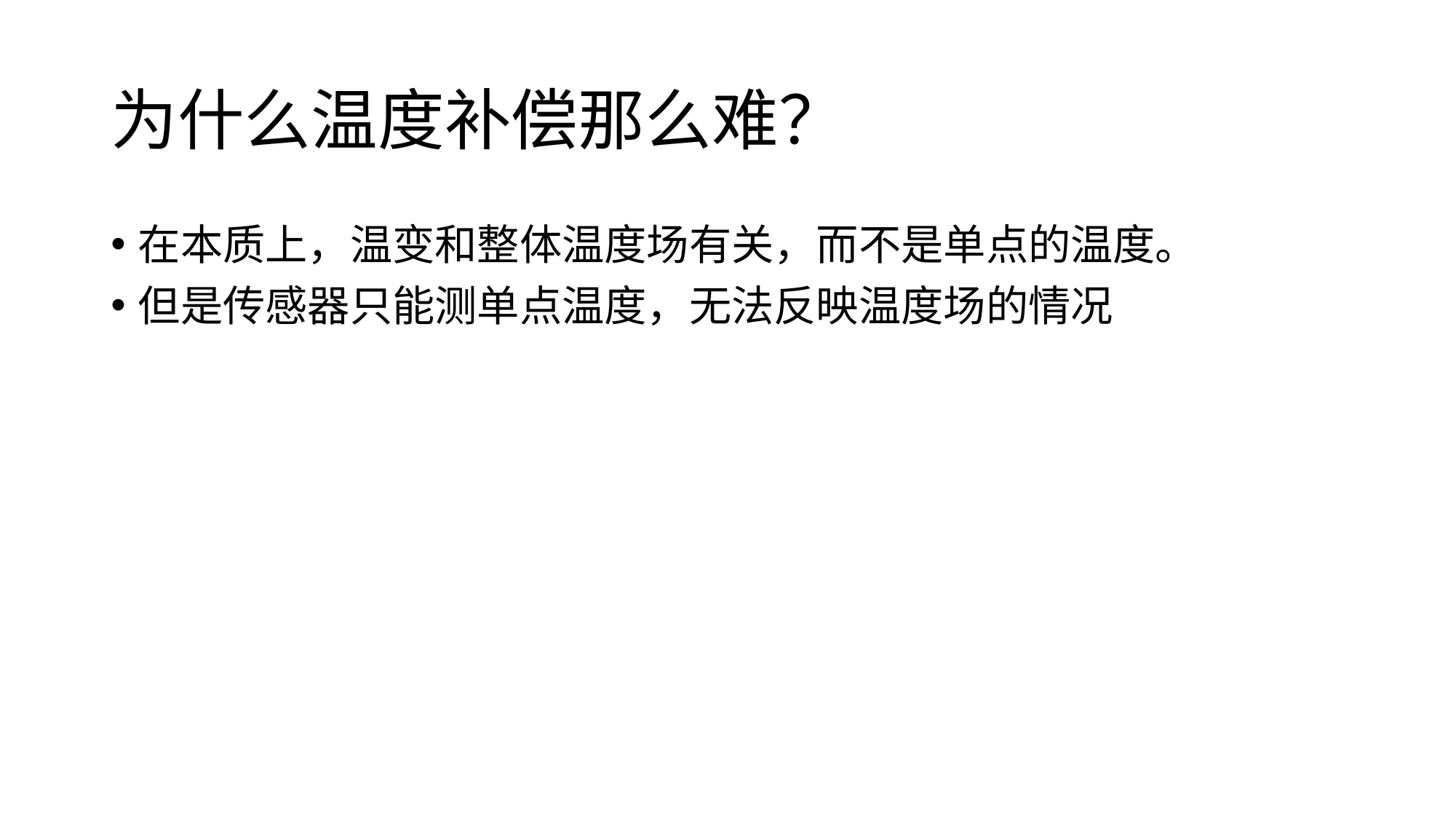

# 为什么温度补偿那么难？
在本质上，温变和整体温度场有关，而不是单点的温度。
但是传感器只能测单点温度，无法反映温度场的情况